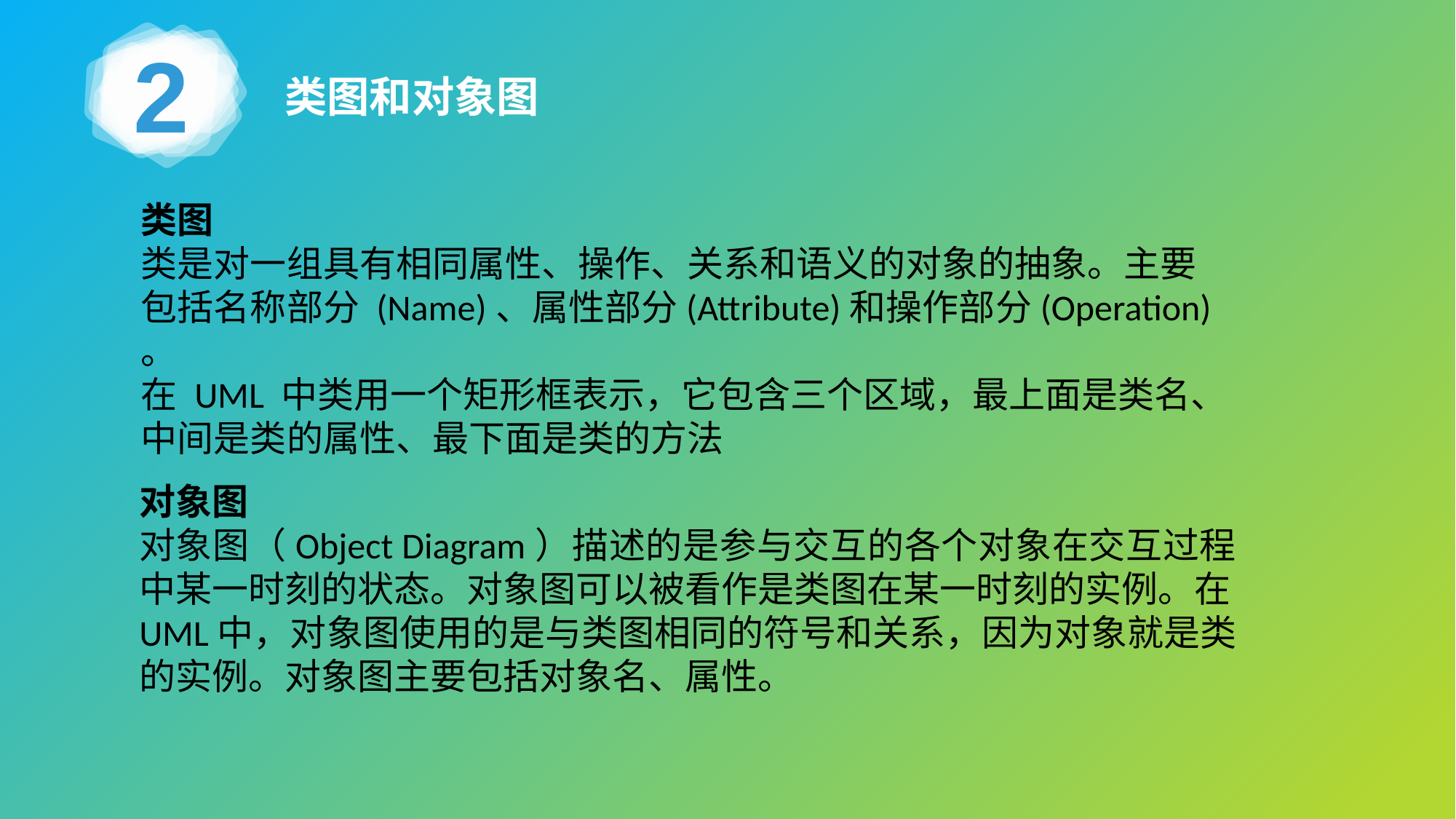

2

类图和对象图
类图
类是对一组具有相同属性、操作、关系和语义的对象的抽象。主要包括名称部分 (Name)、属性部分(Attribute)和操作部分(Operation) 。
在 UML 中类用一个矩形框表示，它包含三个区域，最上面是类名、中间是类的属性、最下面是类的方法
对象图
对象图（Object Diagram）描述的是参与交互的各个对象在交互过程中某一时刻的状态。对象图可以被看作是类图在某一时刻的实例。在UML中，对象图使用的是与类图相同的符号和关系，因为对象就是类的实例。对象图主要包括对象名、属性。